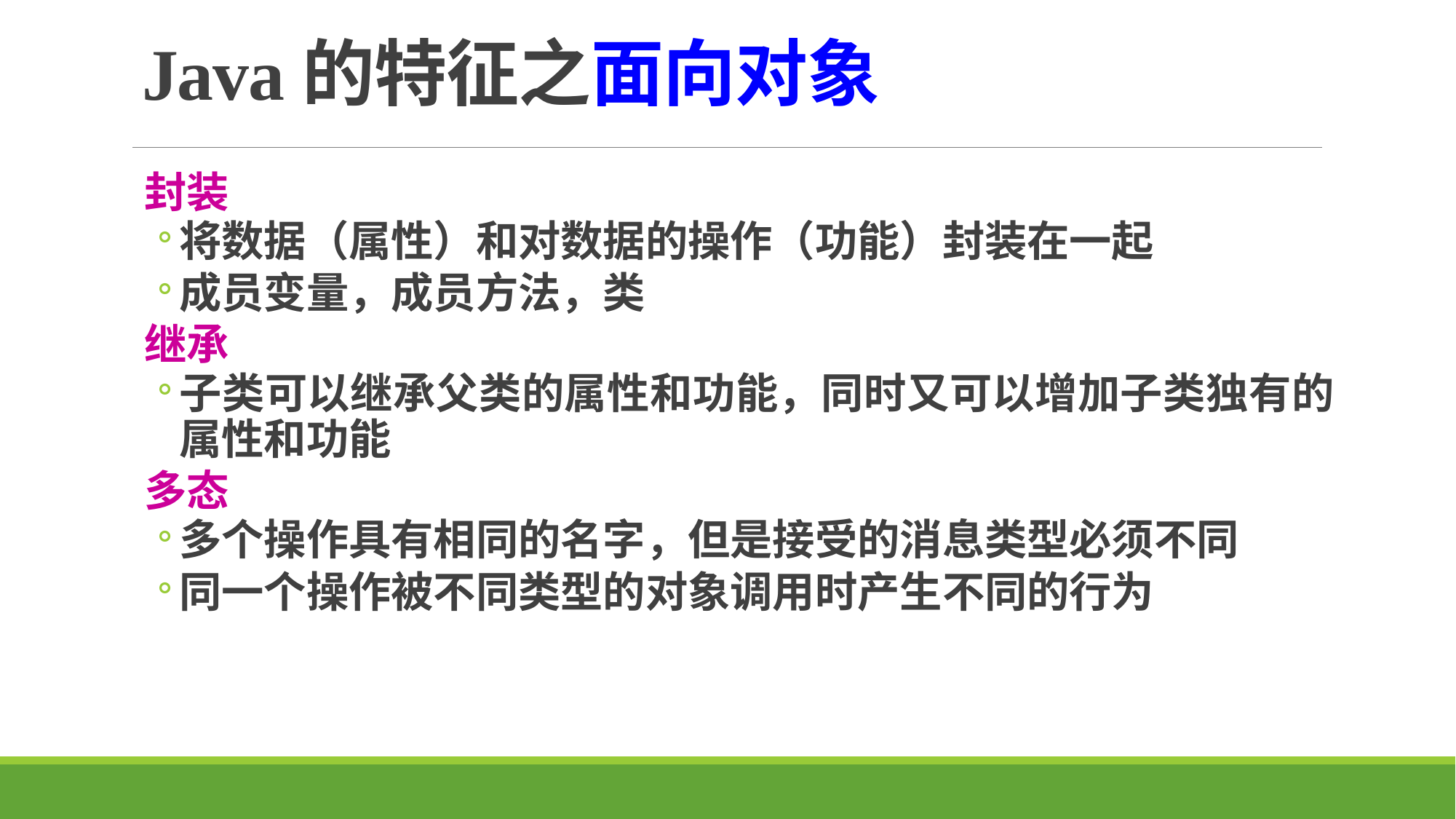

# Java的特征之面向对象
封装
将数据（属性）和对数据的操作（功能）封装在一起
成员变量，成员方法，类
继承
子类可以继承父类的属性和功能，同时又可以增加子类独有的属性和功能
多态
多个操作具有相同的名字，但是接受的消息类型必须不同
同一个操作被不同类型的对象调用时产生不同的行为